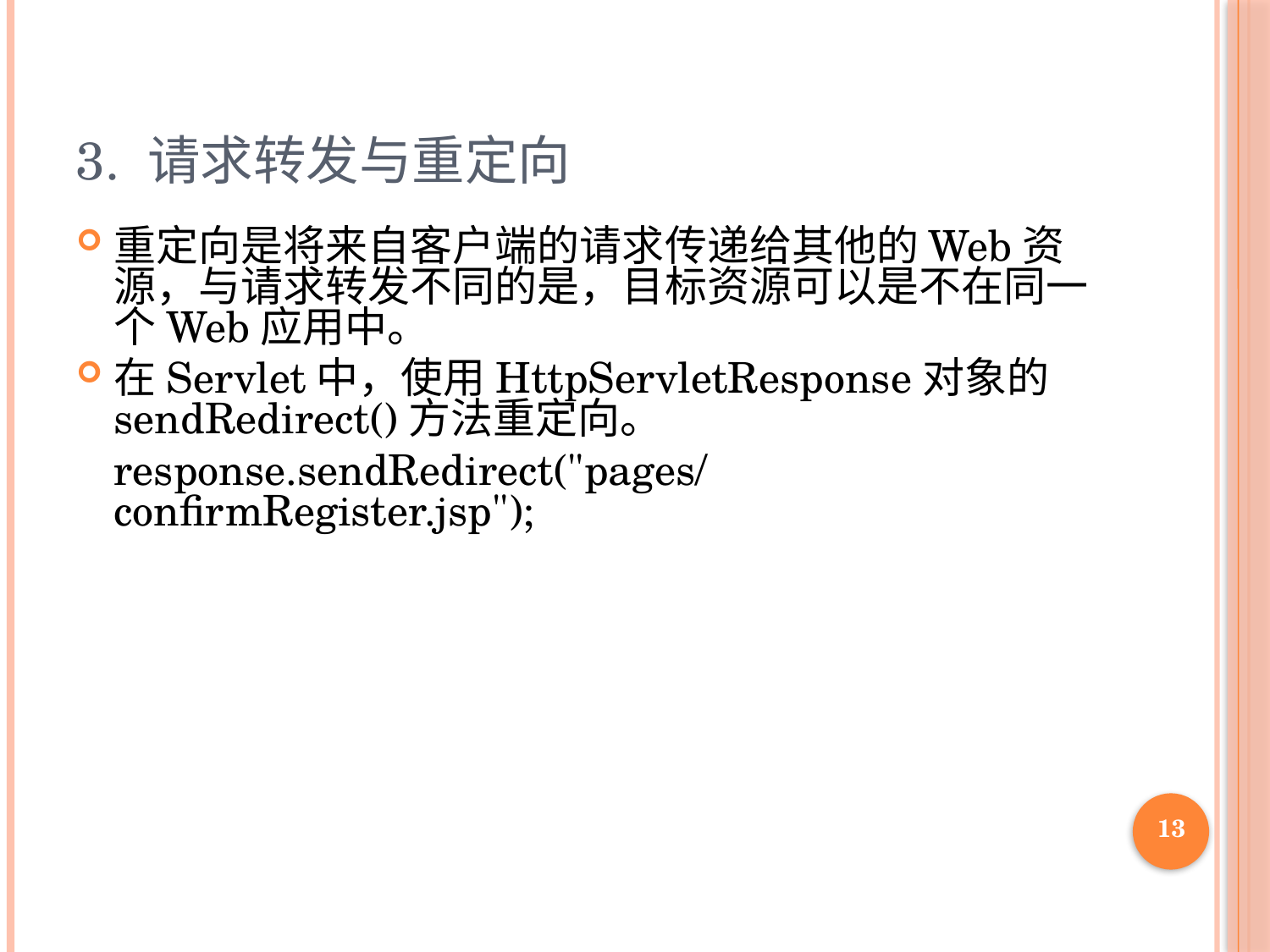

# 3. 请求转发与重定向
重定向是将来自客户端的请求传递给其他的Web资源，与请求转发不同的是，目标资源可以是不在同一个Web应用中。
在Servlet中，使用HttpServletResponse对象的sendRedirect()方法重定向。
	response.sendRedirect("pages/confirmRegister.jsp");
13